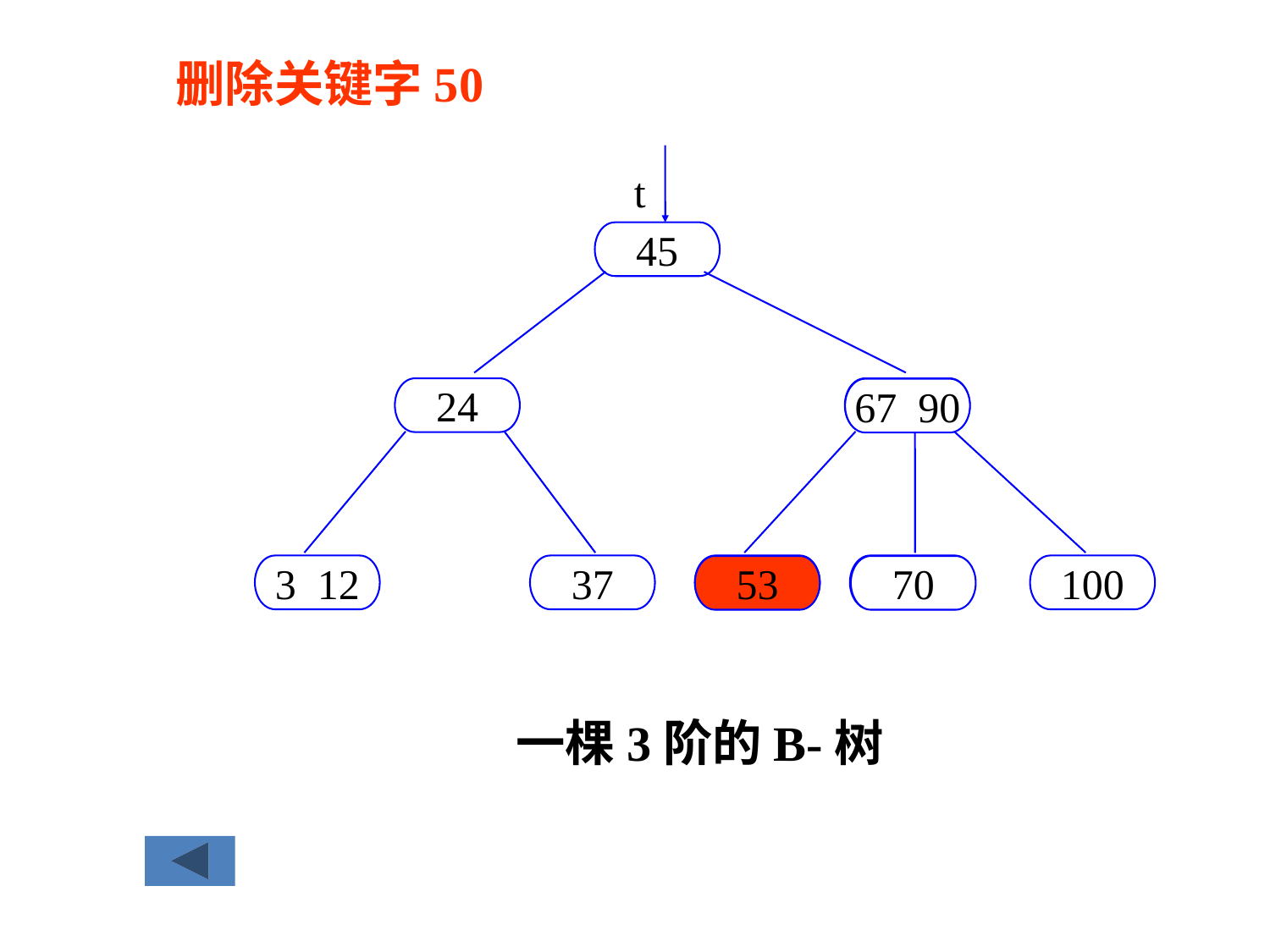

删除关键字50

t
45

24
53  90
67  90

3  12
37
50
67  70
100
53
70
一棵3阶的B-树